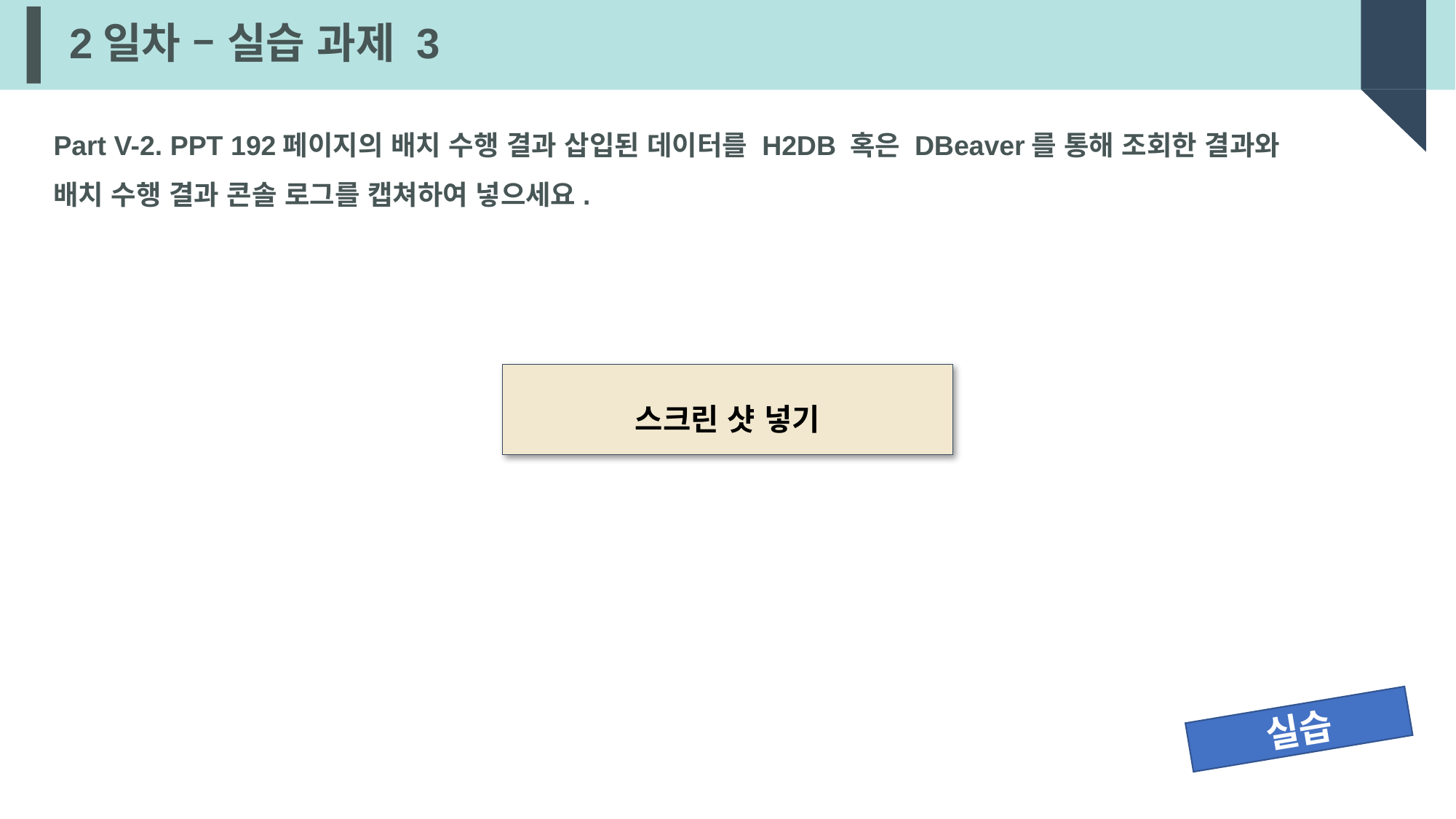

# 2일차 – 실습 과제 3
Part V-2. PPT 192페이지의 배치 수행 결과 삽입된 데이터를 H2DB 혹은 DBeaver를 통해 조회한 결과와 배치 수행 결과 콘솔 로그를 캡쳐하여 넣으세요.
스크린 샷 넣기
실습